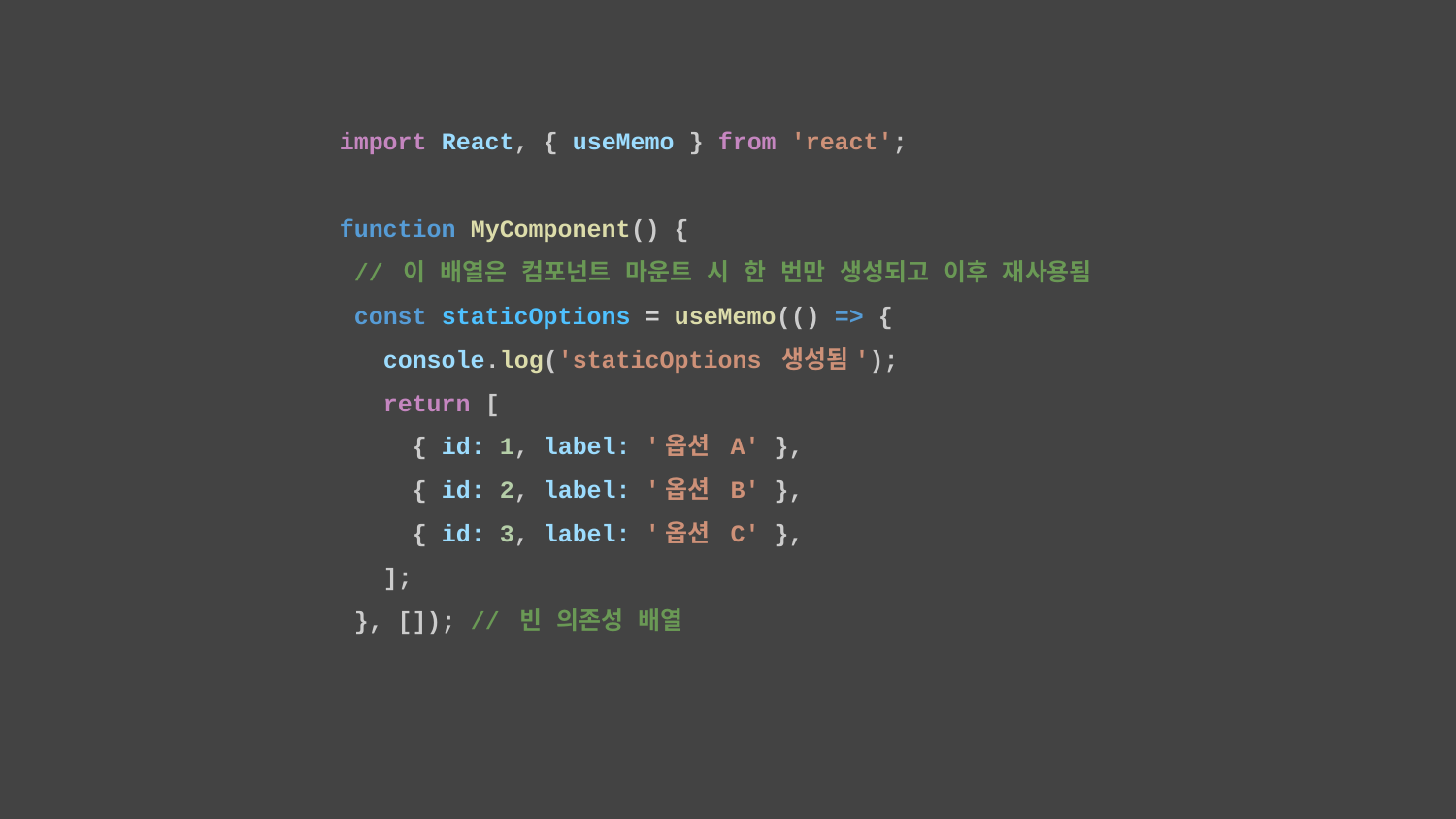

import React, { useMemo } from 'react';

function MyComponent() {
 // 이 배열은 컴포넌트 마운트 시 한 번만 생성되고 이후 재사용됨
 const staticOptions = useMemo(() => {
   console.log('staticOptions 생성됨');
   return [
     { id: 1, label: '옵션 A' },
     { id: 2, label: '옵션 B' },
     { id: 3, label: '옵션 C' },
   ];
 }, []); // 빈 의존성 배열